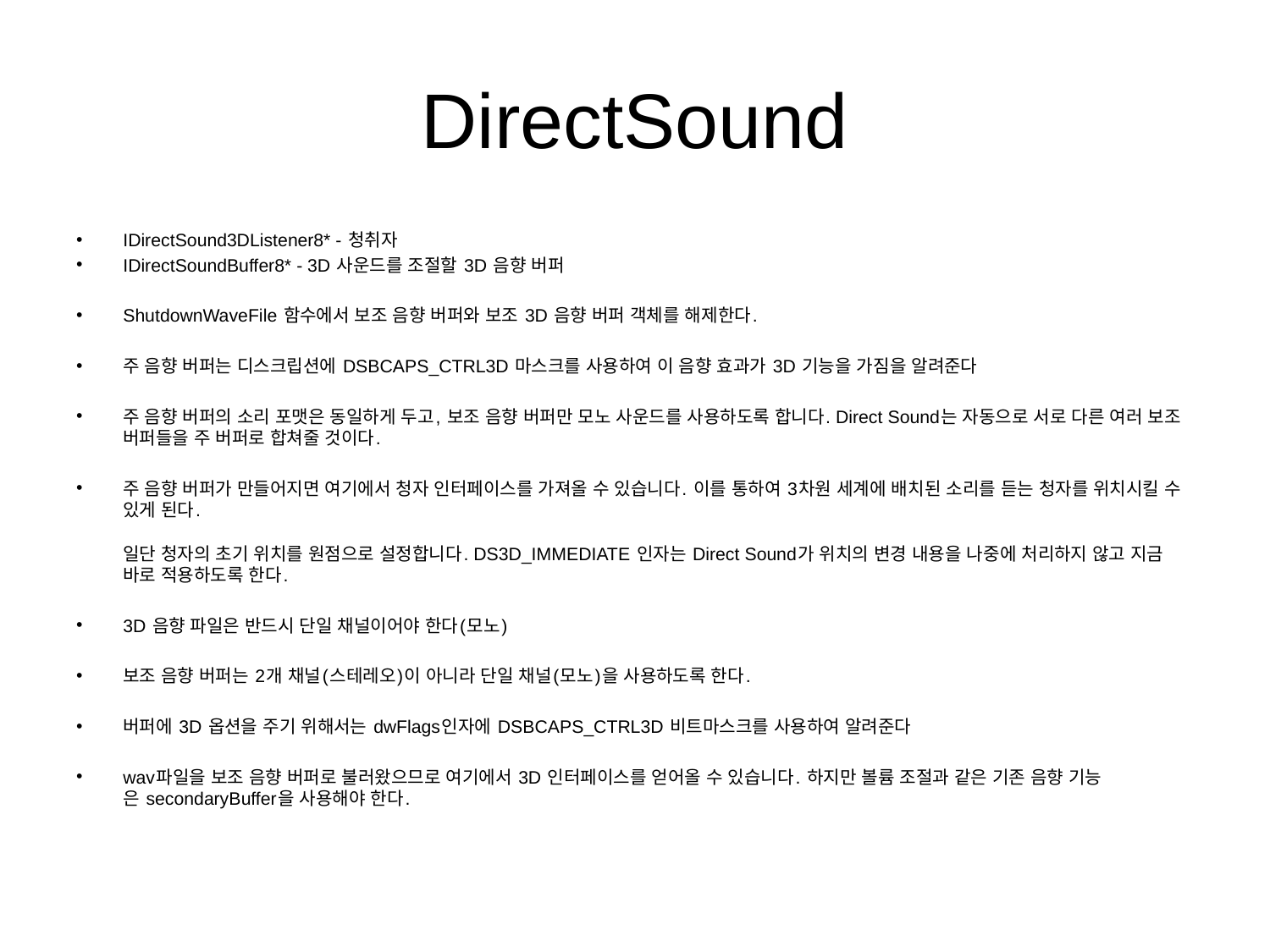

# DirectSound
IDirectSound3DListener8* - 청취자
IDirectSoundBuffer8* - 3D 사운드를 조절할 3D 음향 버퍼

ShutdownWaveFile 함수에서 보조 음향 버퍼와 보조 3D 음향 버퍼 객체를 해제한다.

주 음향 버퍼는 디스크립션에 DSBCAPS_CTRL3D 마스크를 사용하여 이 음향 효과가 3D 기능을 가짐을 알려준다

주 음향 버퍼의 소리 포맷은 동일하게 두고, 보조 음향 버퍼만 모노 사운드를 사용하도록 합니다. Direct Sound는 자동으로 서로 다른 여러 보조 버퍼들을 주 버퍼로 합쳐줄 것이다.

주 음향 버퍼가 만들어지면 여기에서 청자 인터페이스를 가져올 수 있습니다. 이를 통하여 3차원 세계에 배치된 소리를 듣는 청자를 위치시킬 수 있게 된다.
일단 청자의 초기 위치를 원점으로 설정합니다. DS3D_IMMEDIATE 인자는 Direct Sound가 위치의 변경 내용을 나중에 처리하지 않고 지금 바로 적용하도록 한다.

3D 음향 파일은 반드시 단일 채널이어야 한다(모노)

보조 음향 버퍼는 2개 채널(스테레오)이 아니라 단일 채널(모노)을 사용하도록 한다.

버퍼에 3D 옵션을 주기 위해서는 dwFlags인자에 DSBCAPS_CTRL3D 비트마스크를 사용하여 알려준다

wav파일을 보조 음향 버퍼로 불러왔으므로 여기에서 3D 인터페이스를 얻어올 수 있습니다. 하지만 볼륨 조절과 같은 기존 음향 기능은 secondaryBuffer을 사용해야 한다.